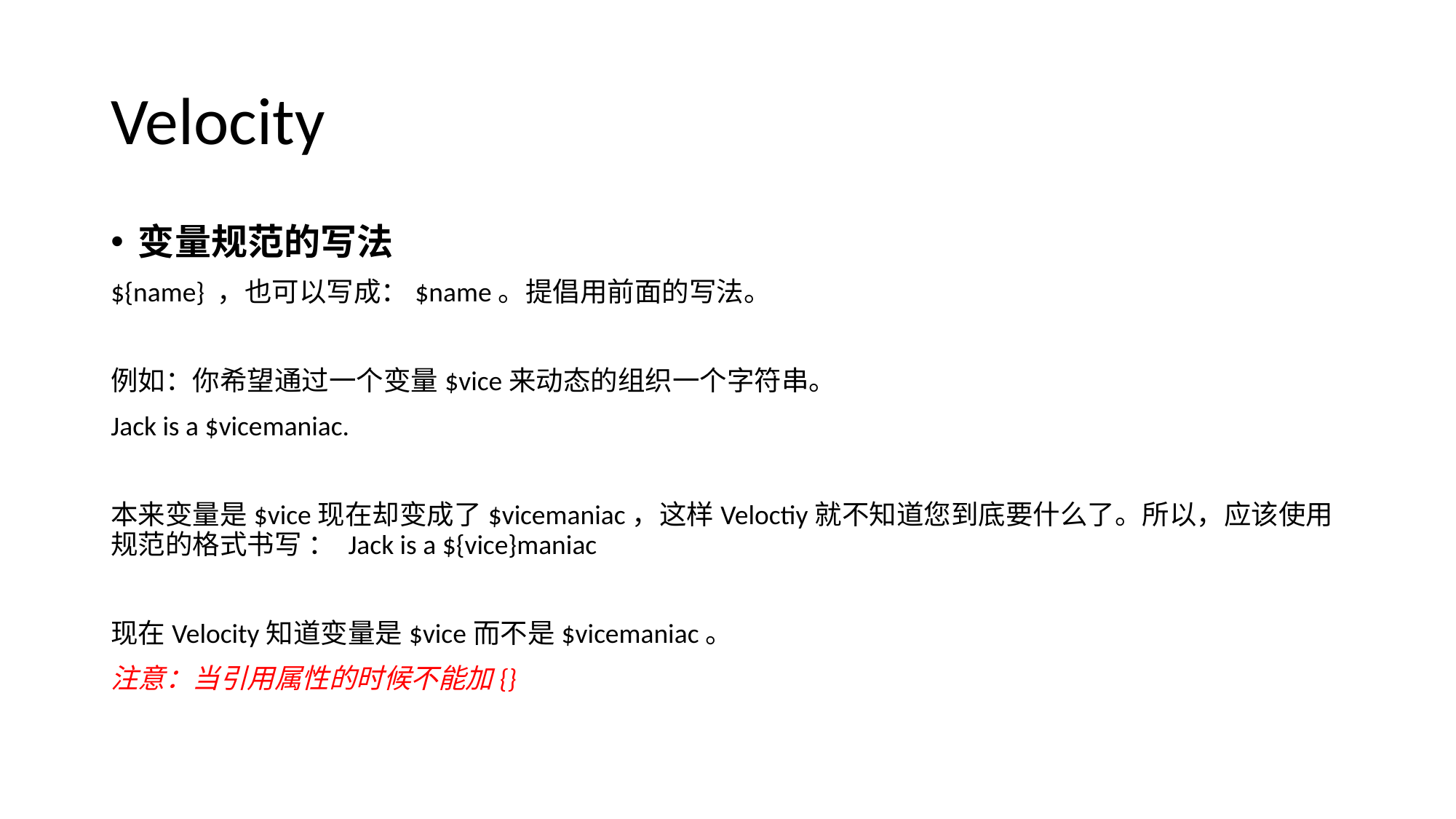

# Velocity
变量规范的写法
${name} ，也可以写成：$name。提倡用前面的写法。

例如：你希望通过一个变量$vice来动态的组织一个字符串。
Jack is a $vicemaniac.

本来变量是$vice现在却变成了$vicemaniac，这样Veloctiy就不知道您到底要什么了。所以，应该使用规范的格式书写 ： Jack is a ${vice}maniac

现在Velocity知道变量是$vice而不是$vicemaniac。
注意：当引用属性的时候不能加{}